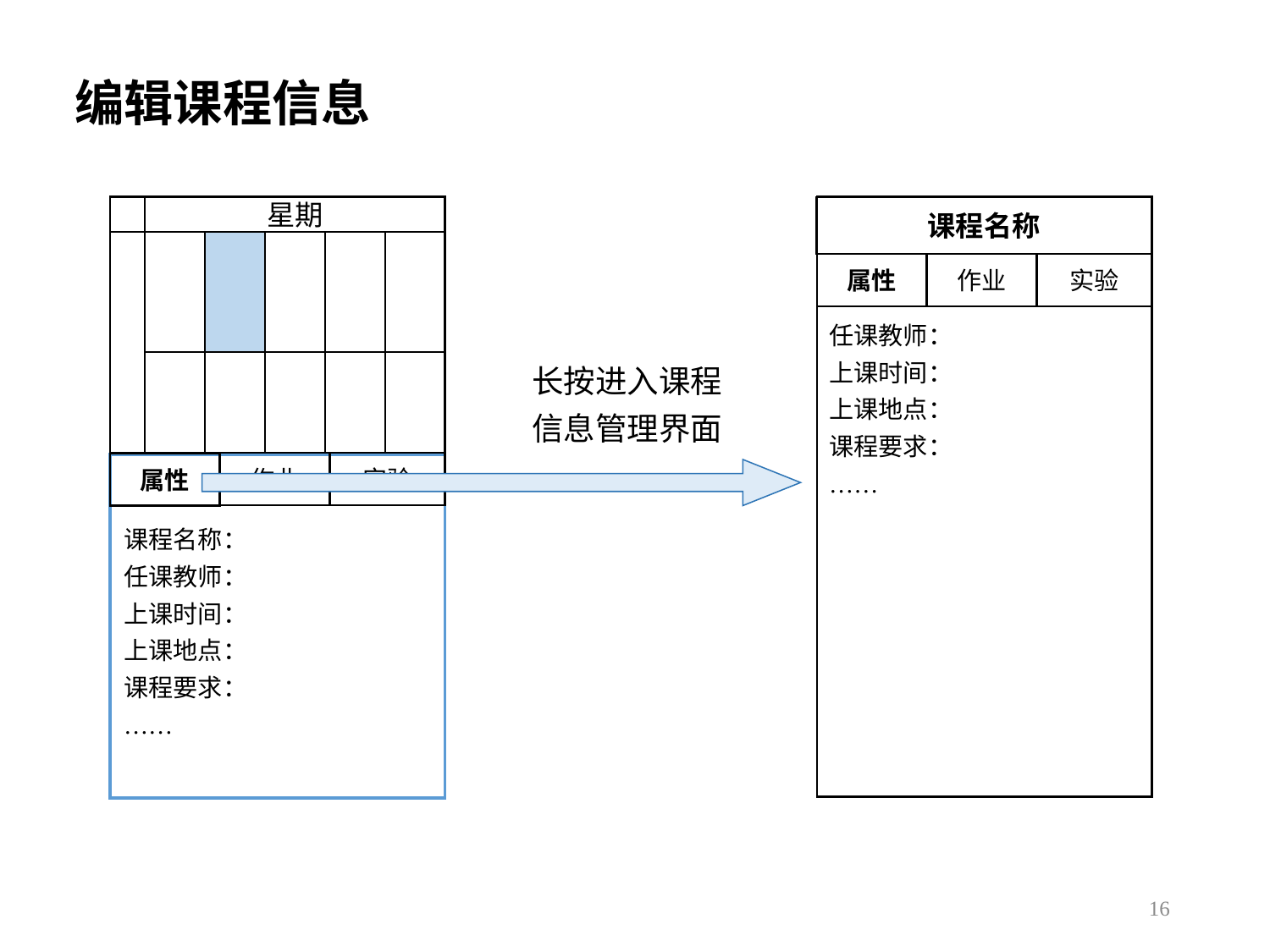

# 编辑课程信息
星期
课程名称

时间
作业
实验
属性
任课教师：
上课时间：
上课地点：
课程要求：
……
长按进入课程信息管理界面

作业
实验
属性

课程名称：
任课教师：
上课时间：
上课地点：
课程要求：
……

16